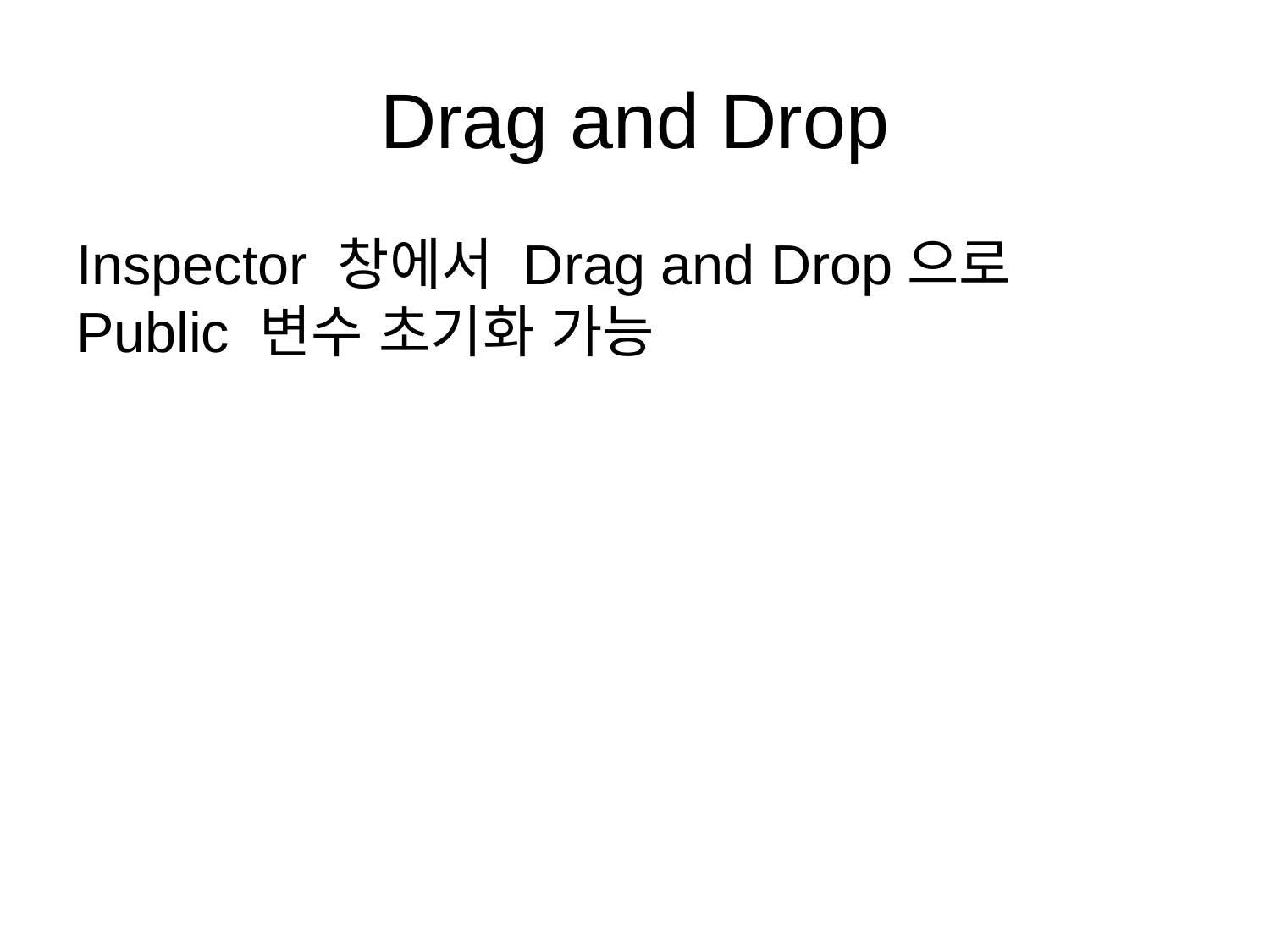

# Drag and Drop
Inspector 창에서 Drag and Drop으로 Public 변수 초기화 가능